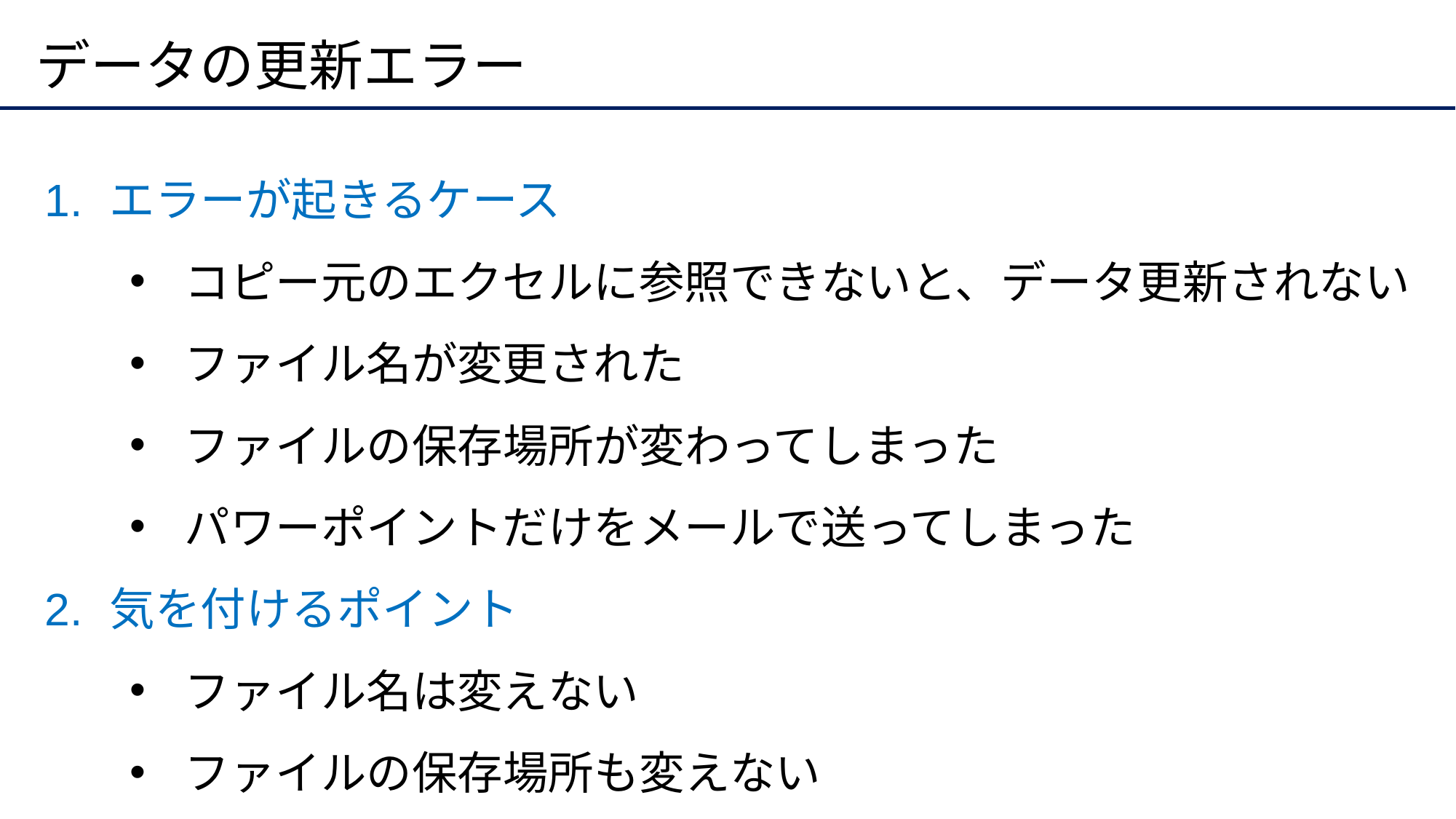

# データの更新エラー
エラーが起きるケース
コピー元のエクセルに参照できないと、データ更新されない
ファイル名が変更された
ファイルの保存場所が変わってしまった
パワーポイントだけをメールで送ってしまった
気を付けるポイント
ファイル名は変えない
ファイルの保存場所も変えない